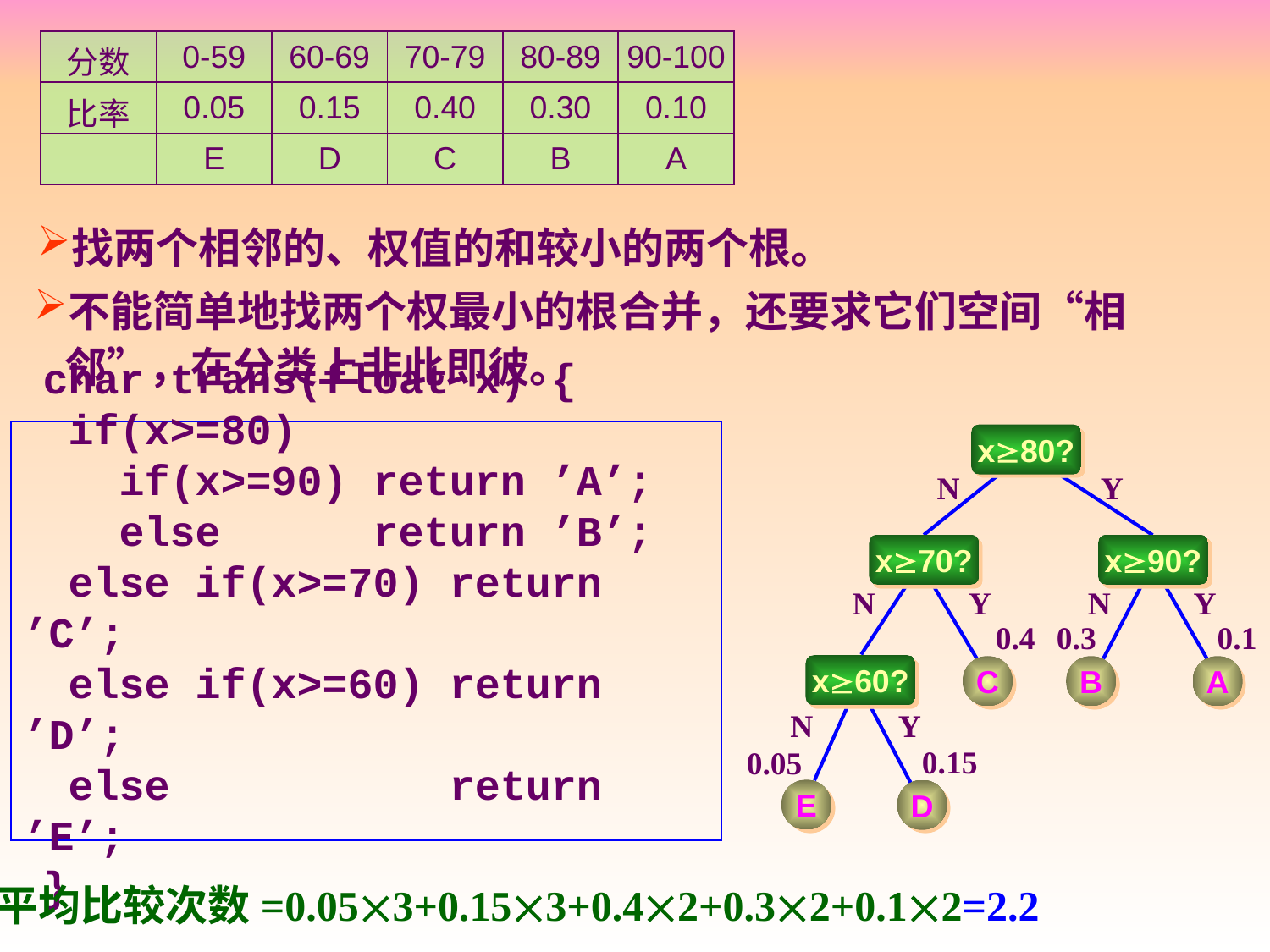

| 分数 | 0-59 | 60-69 | 70-79 | 80-89 | 90-100 |
| --- | --- | --- | --- | --- | --- |
| 比率 | 0.05 | 0.15 | 0.40 | 0.30 | 0.10 |
|  | E | D | C | B | A |
找两个相邻的、权值的和较小的两个根。
不能简单地找两个权最小的根合并，还要求它们空间“相邻”，在分类上非此即彼。
char trans(float x) {
 if(x>=80)
   if(x>=90) return ’A’;
   else      return ’B’;
 else if(x>=70) return ’C’;
 else if(x>=60) return ’D’;
 else           return ’E’;
}
x≥80?

N
Y
x≥70?
x≥90?

N
Y
N
Y
0.4
0.3
0.1
x≥60?
C
B
A

N
Y
0.15
0.05
E
D
平均比较次数=0.05×3+0.15×3+0.4×2+0.3×2+0.1×2=2.2